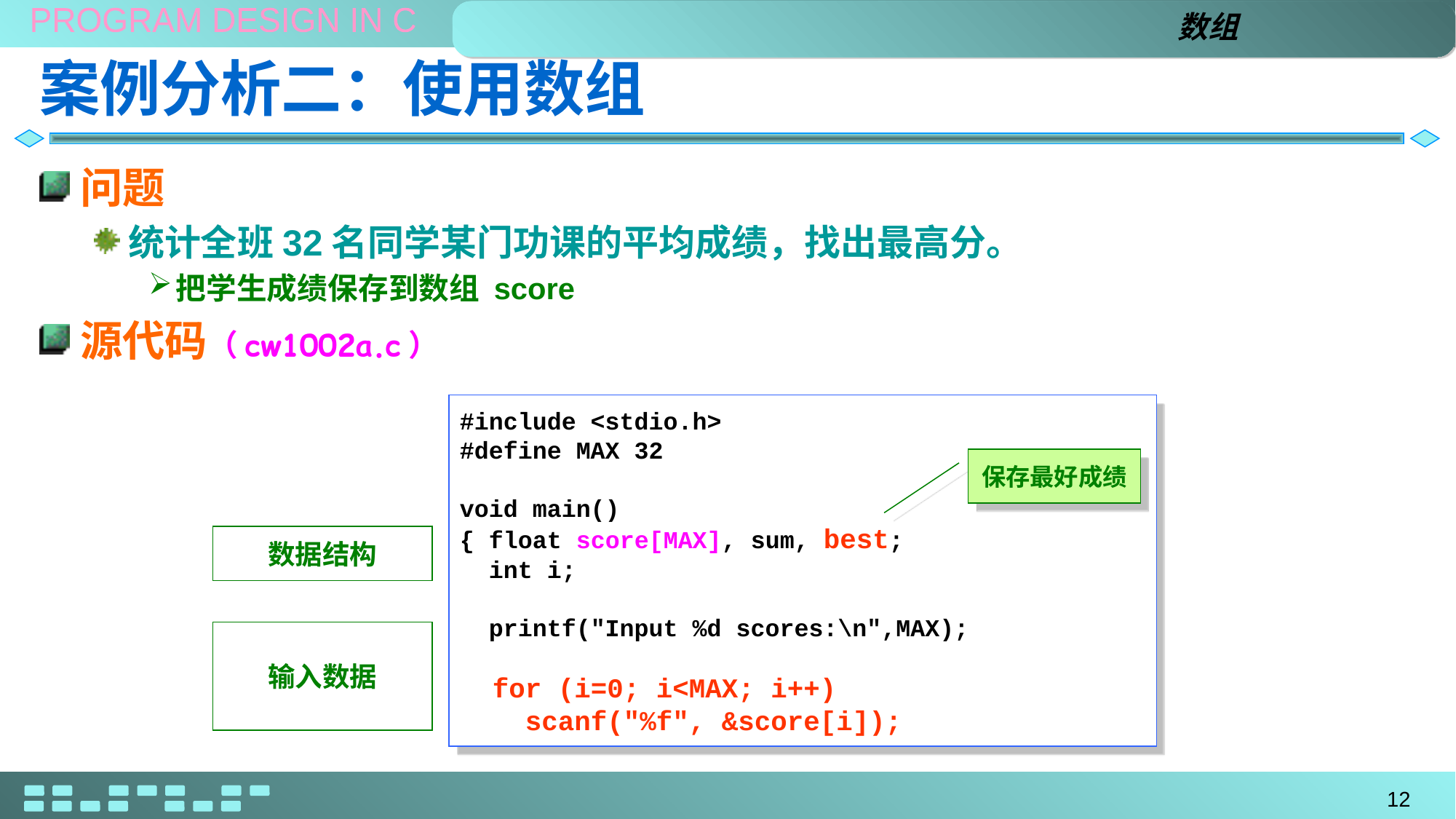

数组
# 案例分析二：使用数组
问题
统计全班32名同学某门功课的平均成绩，找出最高分。
把学生成绩保存到数组 score
源代码（cw1002a.c）
#include <stdio.h>
#define MAX 32

void main()
{ float score[MAX], sum, best;
  int i;

  printf("Input %d scores:\n",MAX);

  for (i=0; i<MAX; i++)
    scanf("%f", &score[i]);
保存最好成绩
数据结构
输入数据
12